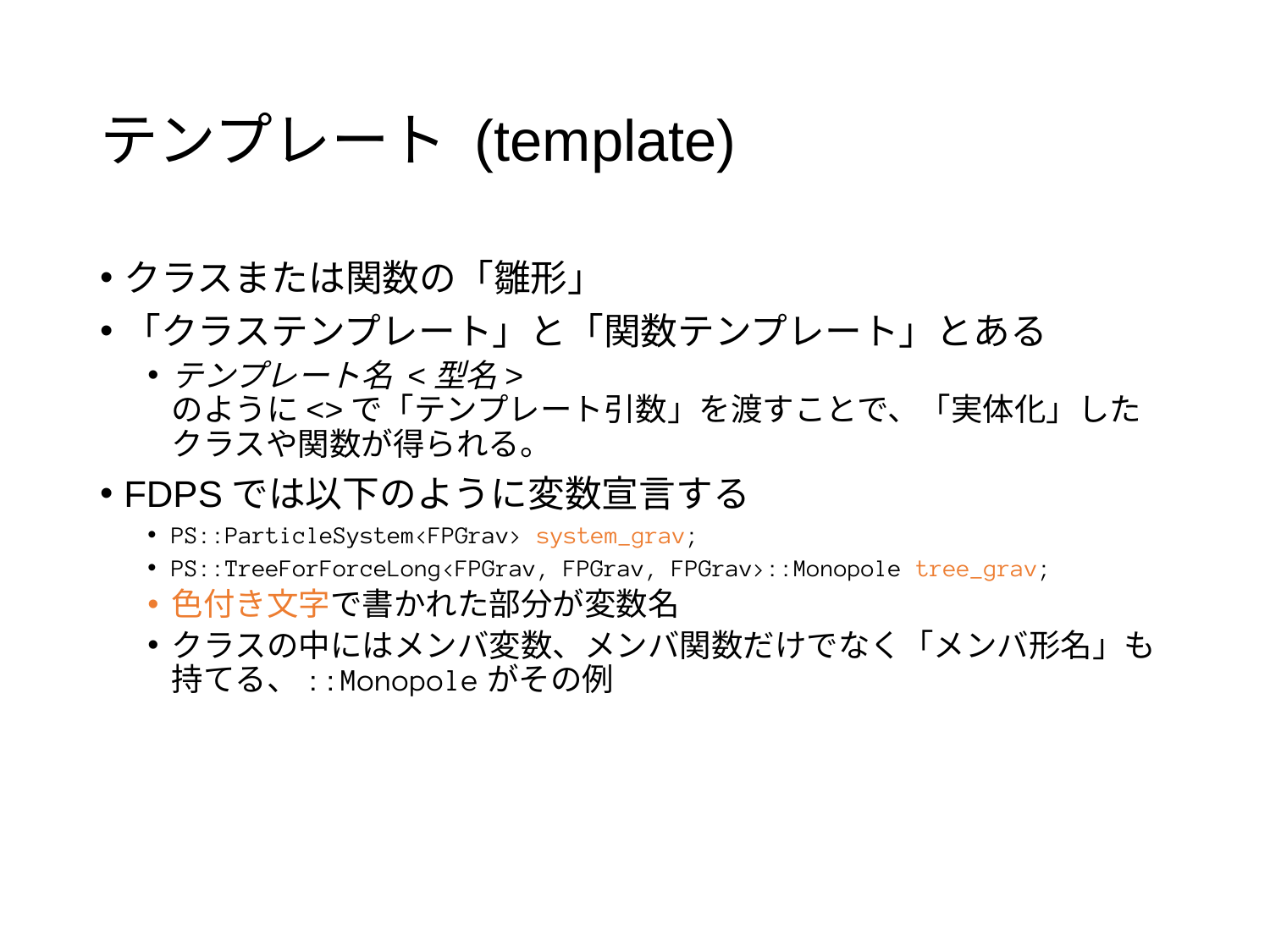

# テンプレート (template)
クラスまたは関数の「雛形」
「クラステンプレート」と「関数テンプレート」とある
テンプレート名 <型名>
のように<>で「テンプレート引数」を渡すことで、「実体化」したクラスや関数が得られる。
FDPSでは以下のように変数宣言する
PS::ParticleSystem<FPGrav> system_grav;
PS::TreeForForceLong<FPGrav, FPGrav, FPGrav>::Monopole tree_grav;
色付き文字で書かれた部分が変数名
クラスの中にはメンバ変数、メンバ関数だけでなく「メンバ形名」も持てる、::Monopoleがその例